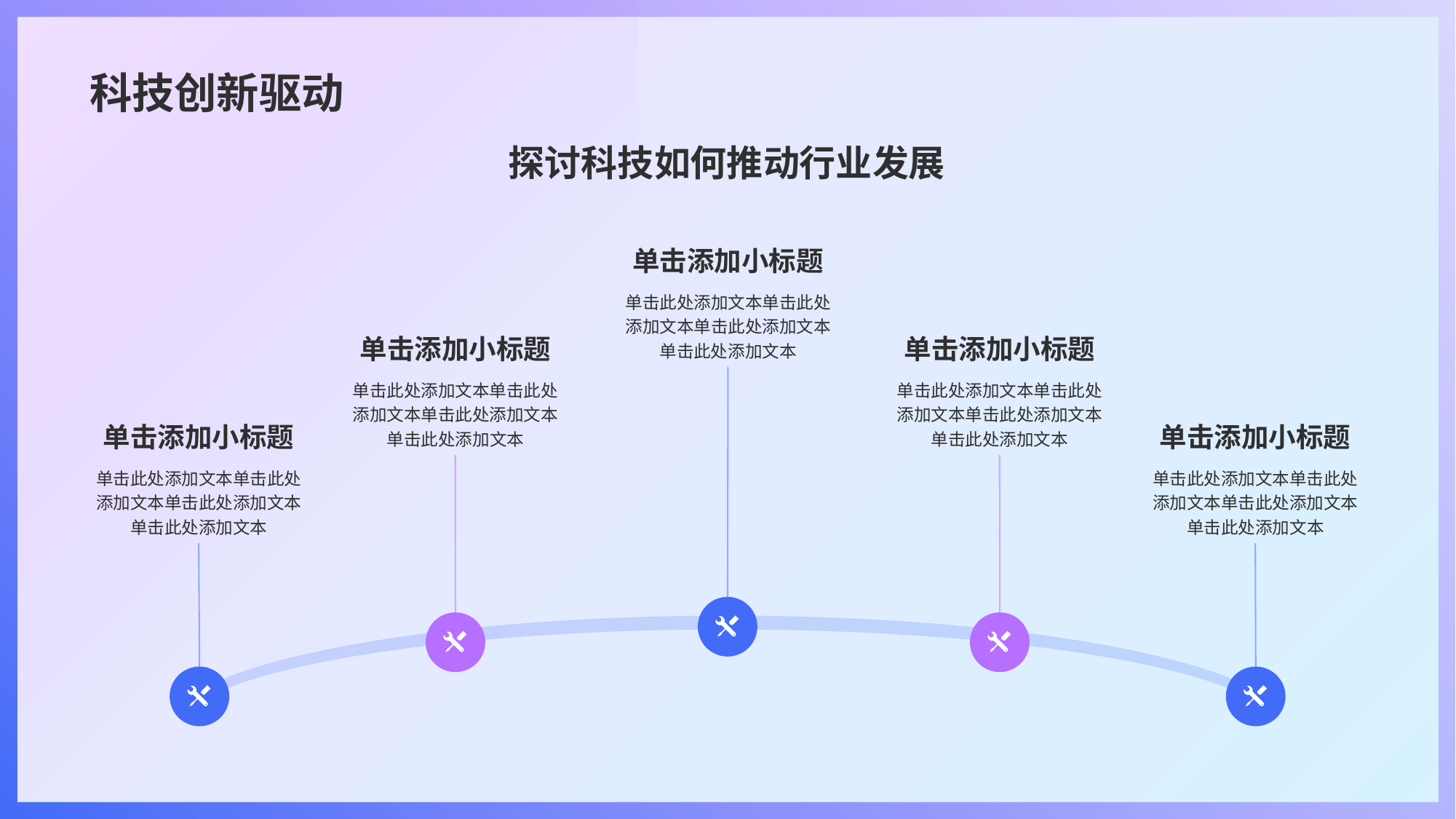

# 科技创新驱动
探讨科技如何推动行业发展
单击添加小标题
单击此处添加文本单击此处添加文本单击此处添加文本单击此处添加文本

单击添加小标题
单击此处添加文本单击此处添加文本单击此处添加文本单击此处添加文本

单击添加小标题
单击此处添加文本单击此处添加文本单击此处添加文本单击此处添加文本

单击添加小标题
单击此处添加文本单击此处添加文本单击此处添加文本单击此处添加文本

单击添加小标题
单击此处添加文本单击此处添加文本单击此处添加文本单击此处添加文本